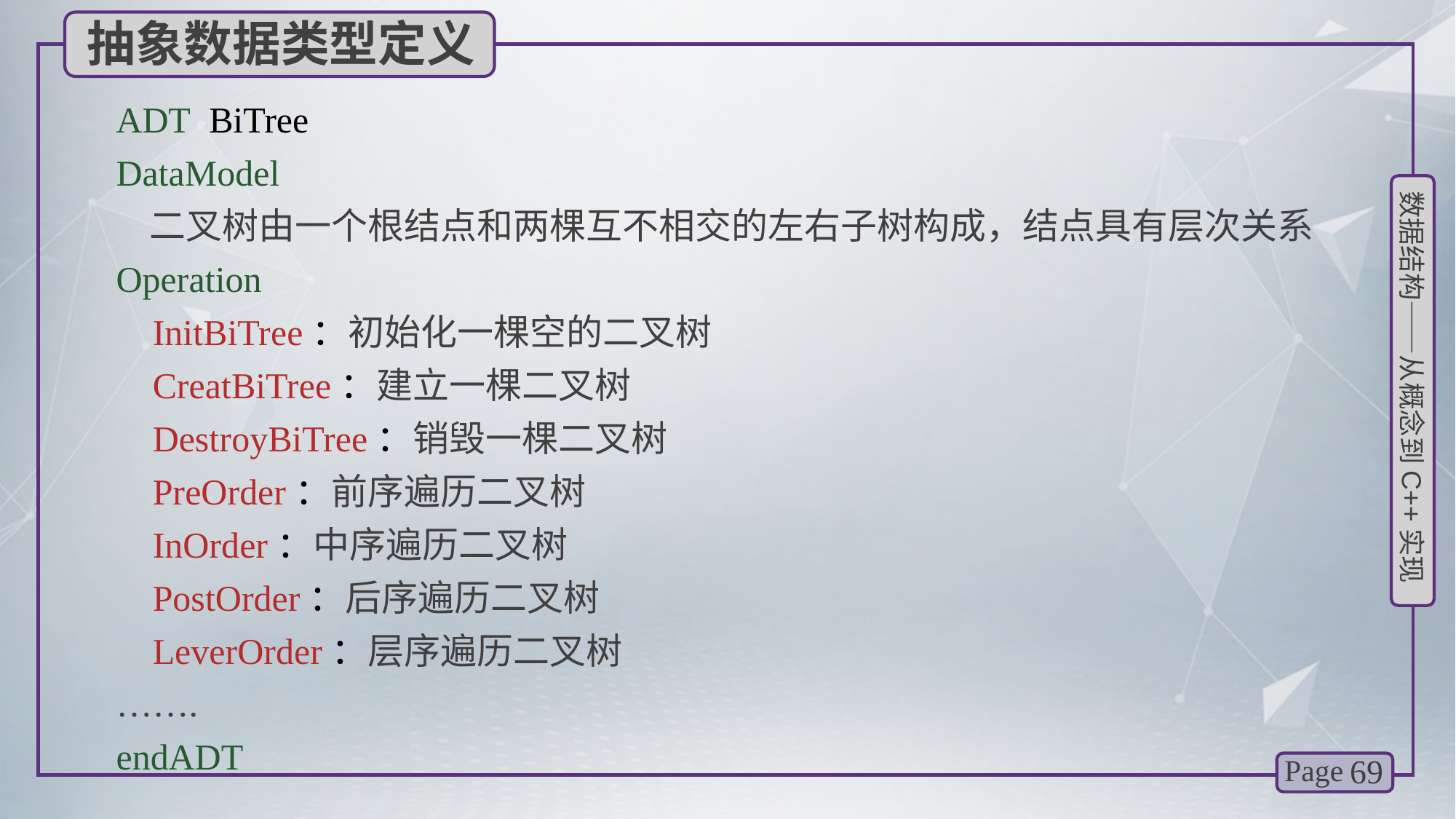

抽象数据类型定义

ADT  BiTree
DataModel
   二叉树由一个根结点和两棵互不相交的左右子树构成，结点具有层次关系
Operation
    InitBiTree：初始化一棵空的二叉树
    CreatBiTree：建立一棵二叉树
    DestroyBiTree：销毁一棵二叉树
    PreOrder：前序遍历二叉树
    InOrder：中序遍历二叉树
    PostOrder：后序遍历二叉树
    LeverOrder：层序遍历二叉树
…….
endADT